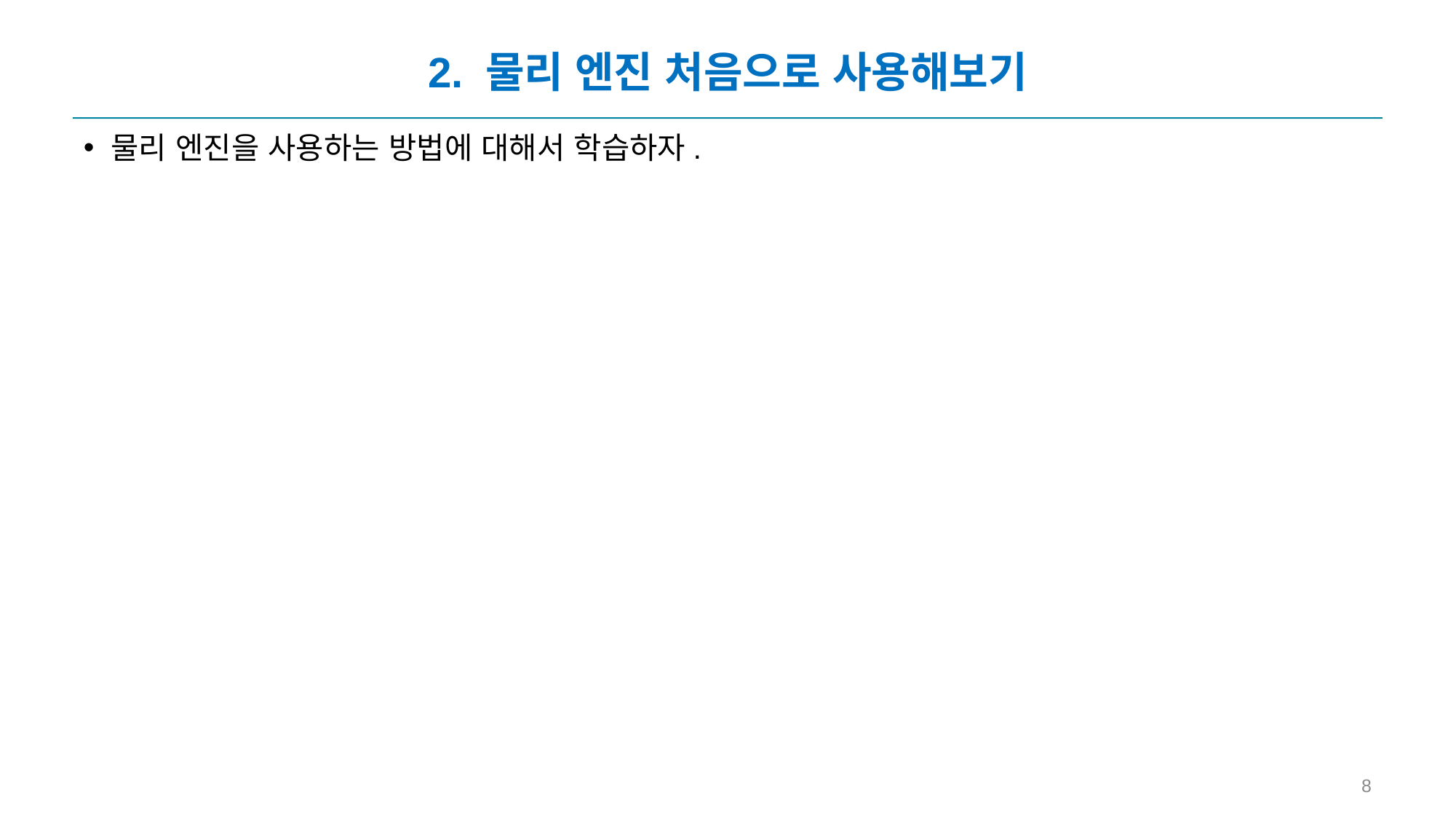

# 2. 물리 엔진 처음으로 사용해보기
물리 엔진을 사용하는 방법에 대해서 학습하자.

8